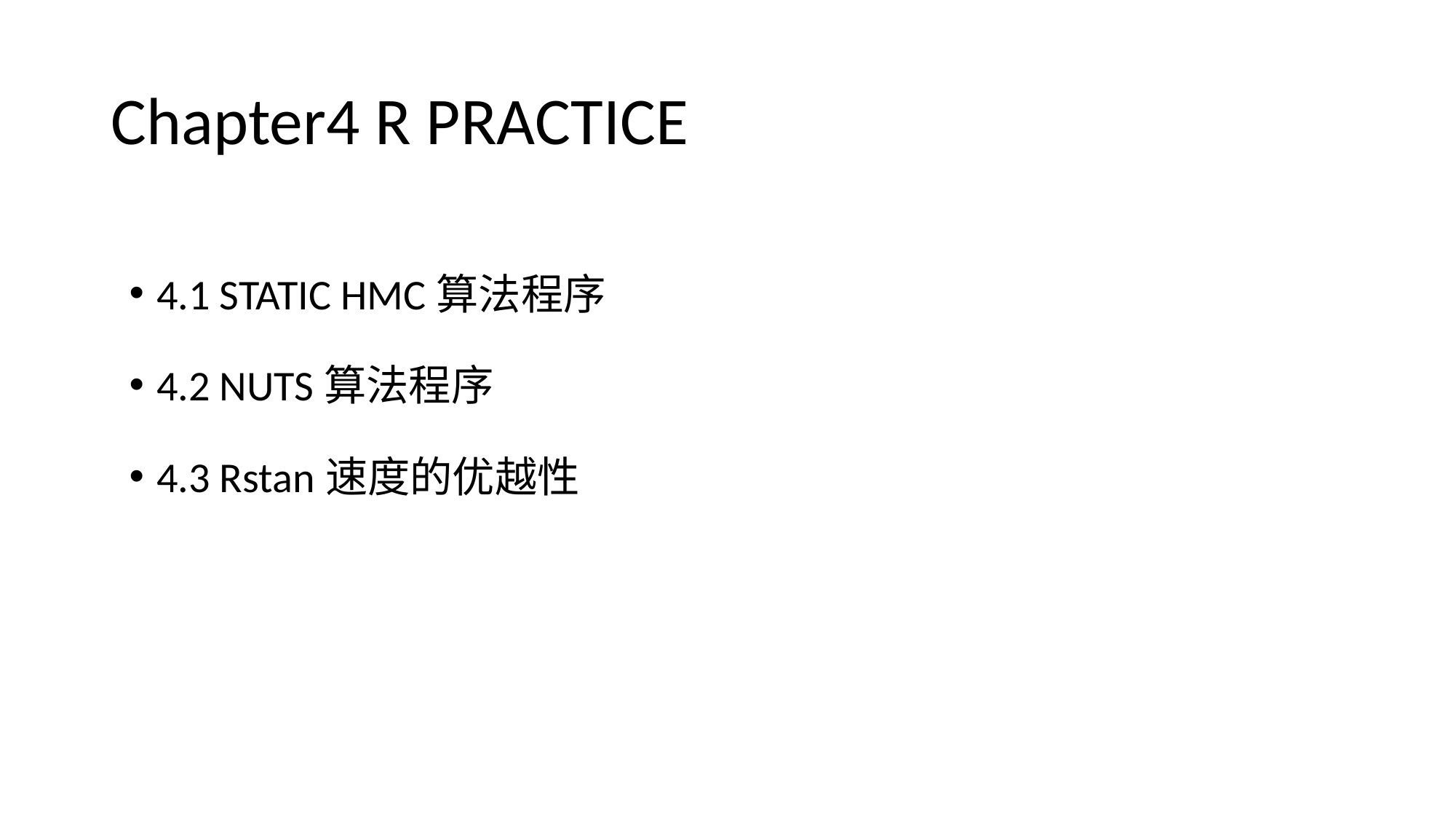

# Chapter4 R PRACTICE
4.1 STATIC HMC算法程序
4.2 NUTS算法程序
4.3 Rstan速度的优越性